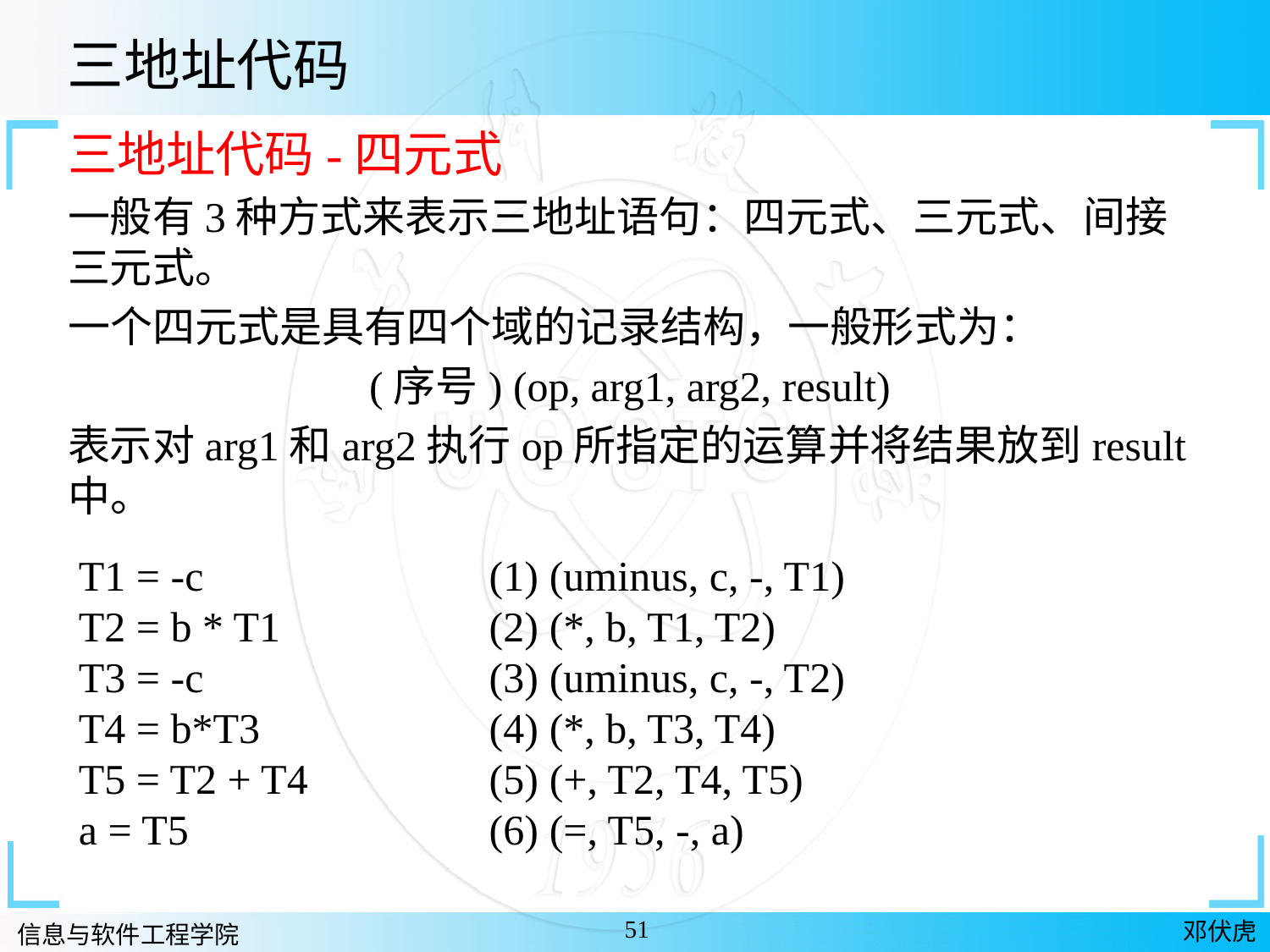

三地址代码
三地址代码-四元式
一般有3种方式来表示三地址语句：四元式、三元式、间接三元式。
一个四元式是具有四个域的记录结构，一般形式为：
(序号) (op, arg1, arg2, result)
表示对arg1和arg2执行op所指定的运算并将结果放到result中。
T1 = -c
T2 = b * T1
T3 = -c
T4 = b*T3
T5 = T2 + T4
a = T5
(1) (uminus, c, -, T1)
(2) (*, b, T1, T2)
(3) (uminus, c, -, T2)
(4) (*, b, T3, T4)
(5) (+, T2, T4, T5)
(6) (=, T5, -, a)
51
邓伏虎
信息与软件工程学院